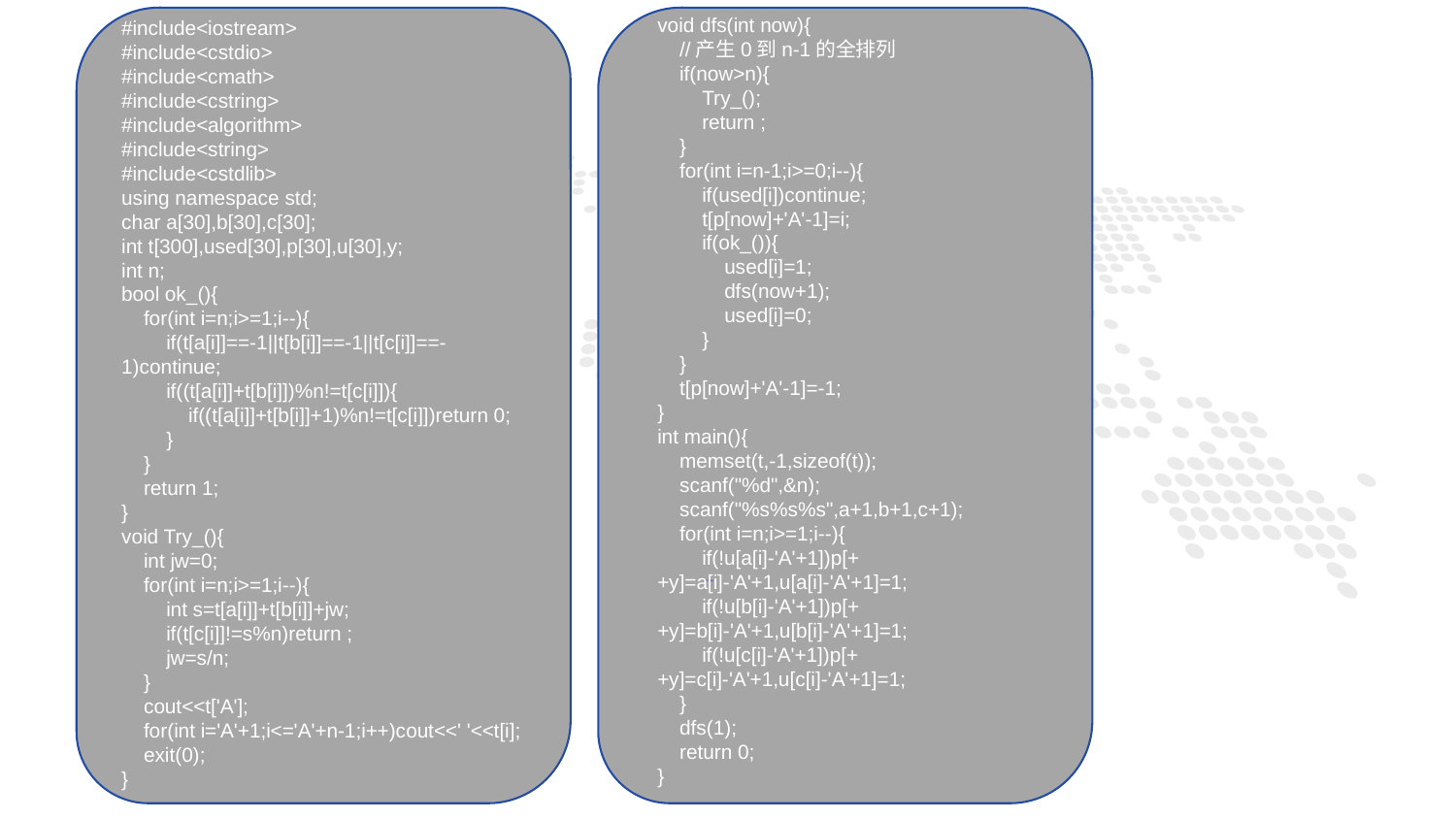

void dfs(int now){
    //产生0到n-1的全排列
    if(now>n){
        Try_();
        return ;
    }
    for(int i=n-1;i>=0;i--){
        if(used[i])continue;
        t[p[now]+'A'-1]=i;
        if(ok_()){
            used[i]=1;
            dfs(now+1);
            used[i]=0;
        }
    }
    t[p[now]+'A'-1]=-1;
}
int main(){
    memset(t,-1,sizeof(t));
    scanf("%d",&n);
    scanf("%s%s%s",a+1,b+1,c+1);
    for(int i=n;i>=1;i--){
        if(!u[a[i]-'A'+1])p[++y]=a[i]-'A'+1,u[a[i]-'A'+1]=1;
        if(!u[b[i]-'A'+1])p[++y]=b[i]-'A'+1,u[b[i]-'A'+1]=1;
        if(!u[c[i]-'A'+1])p[++y]=c[i]-'A'+1,u[c[i]-'A'+1]=1;
    }
    dfs(1);
    return 0;
}

#include<iostream>
#include<cstdio>
#include<cmath>
#include<cstring>
#include<algorithm>
#include<string>
#include<cstdlib>
using namespace std;
char a[30],b[30],c[30];
int t[300],used[30],p[30],u[30],y;
int n;
bool ok_(){
    for(int i=n;i>=1;i--){
        if(t[a[i]]==-1||t[b[i]]==-1||t[c[i]]==-1)continue;
        if((t[a[i]]+t[b[i]])%n!=t[c[i]]){
            if((t[a[i]]+t[b[i]]+1)%n!=t[c[i]])return 0;
        }
    }
    return 1;
}
void Try_(){
    int jw=0;
    for(int i=n;i>=1;i--){
        int s=t[a[i]]+t[b[i]]+jw;
        if(t[c[i]]!=s%n)return ;
        jw=s/n;
    }
    cout<<t['A'];
    for(int i='A'+1;i<='A'+n-1;i++)cout<<' '<<t[i];
    exit(0);
}

PART  ONE